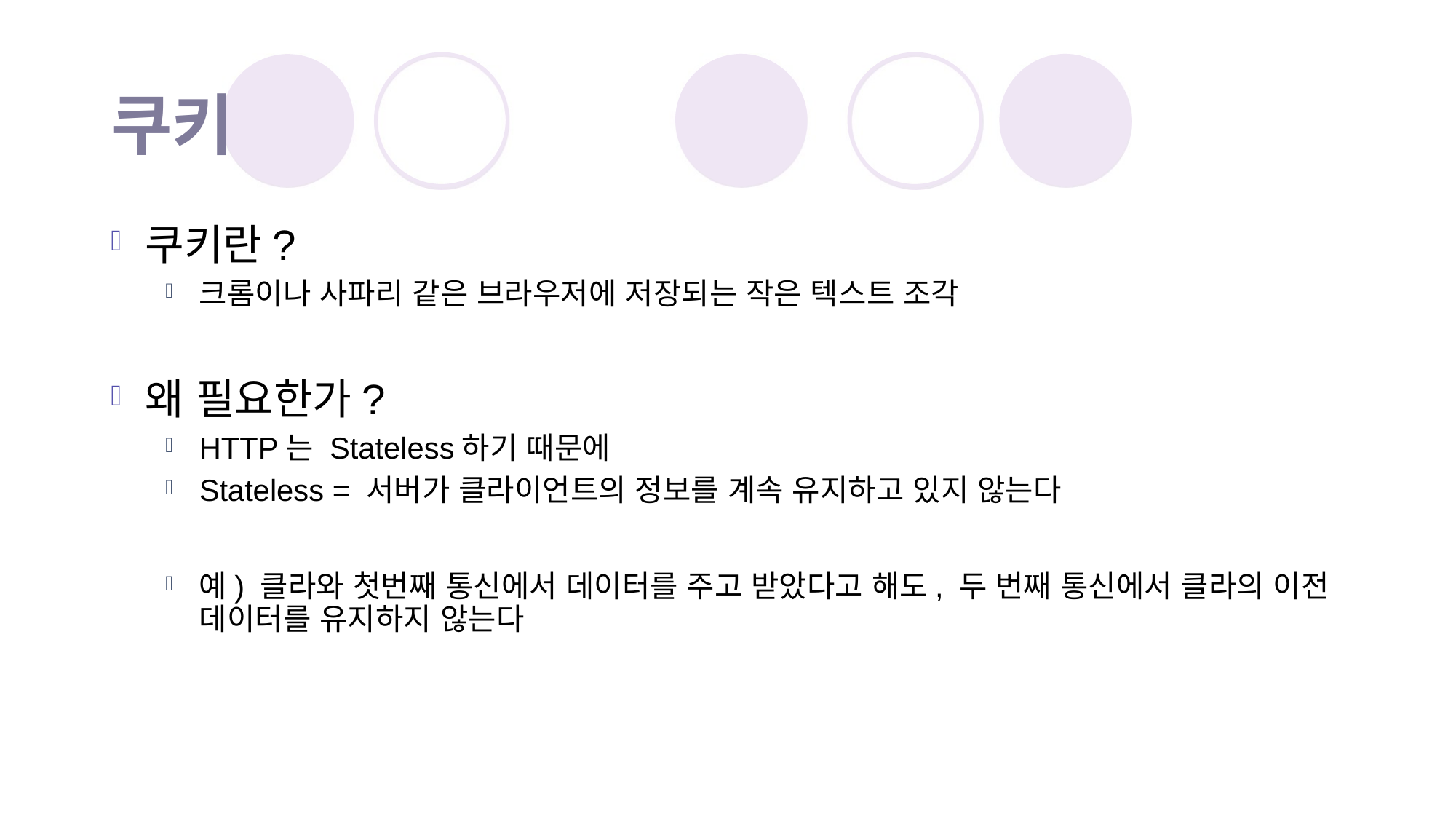

# 쿠키
쿠키란?
크롬이나 사파리 같은 브라우저에 저장되는 작은 텍스트 조각

왜 필요한가?
HTTP는 Stateless하기 때문에
Stateless = 서버가 클라이언트의 정보를 계속 유지하고 있지 않는다

예) 클라와 첫번째 통신에서 데이터를 주고 받았다고 해도, 두 번째 통신에서 클라의 이전 데이터를 유지하지 않는다